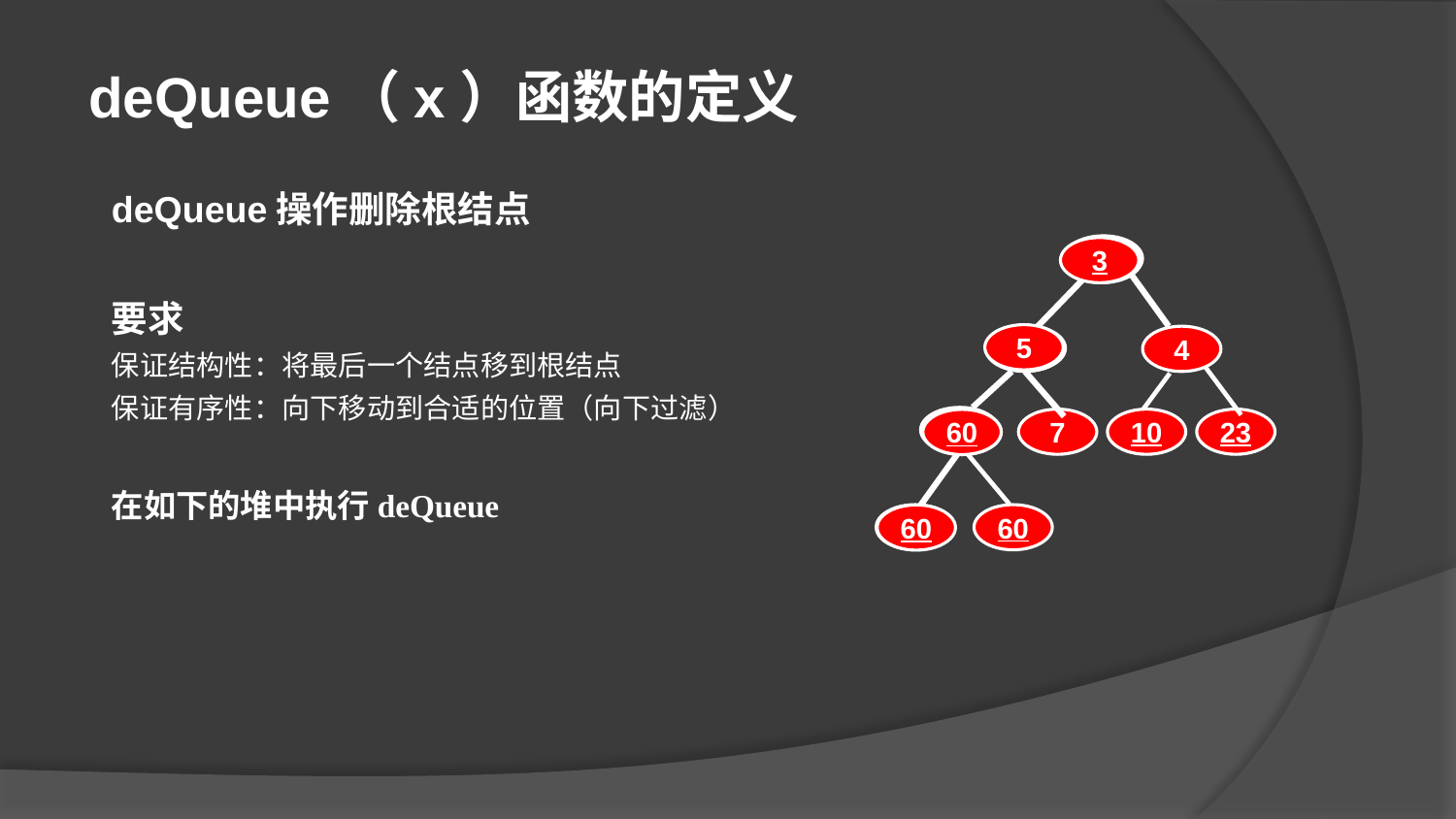

deQueue（x）函数的定义
deQueue操作删除根结点

要求
保证结构性：将最后一个结点移到根结点
保证有序性：向下移动到合适的位置（向下过滤）
2
3
60

5
60
3
4

5
7
10
23
29
60

在如下的堆中执行deQueue
29
60
60